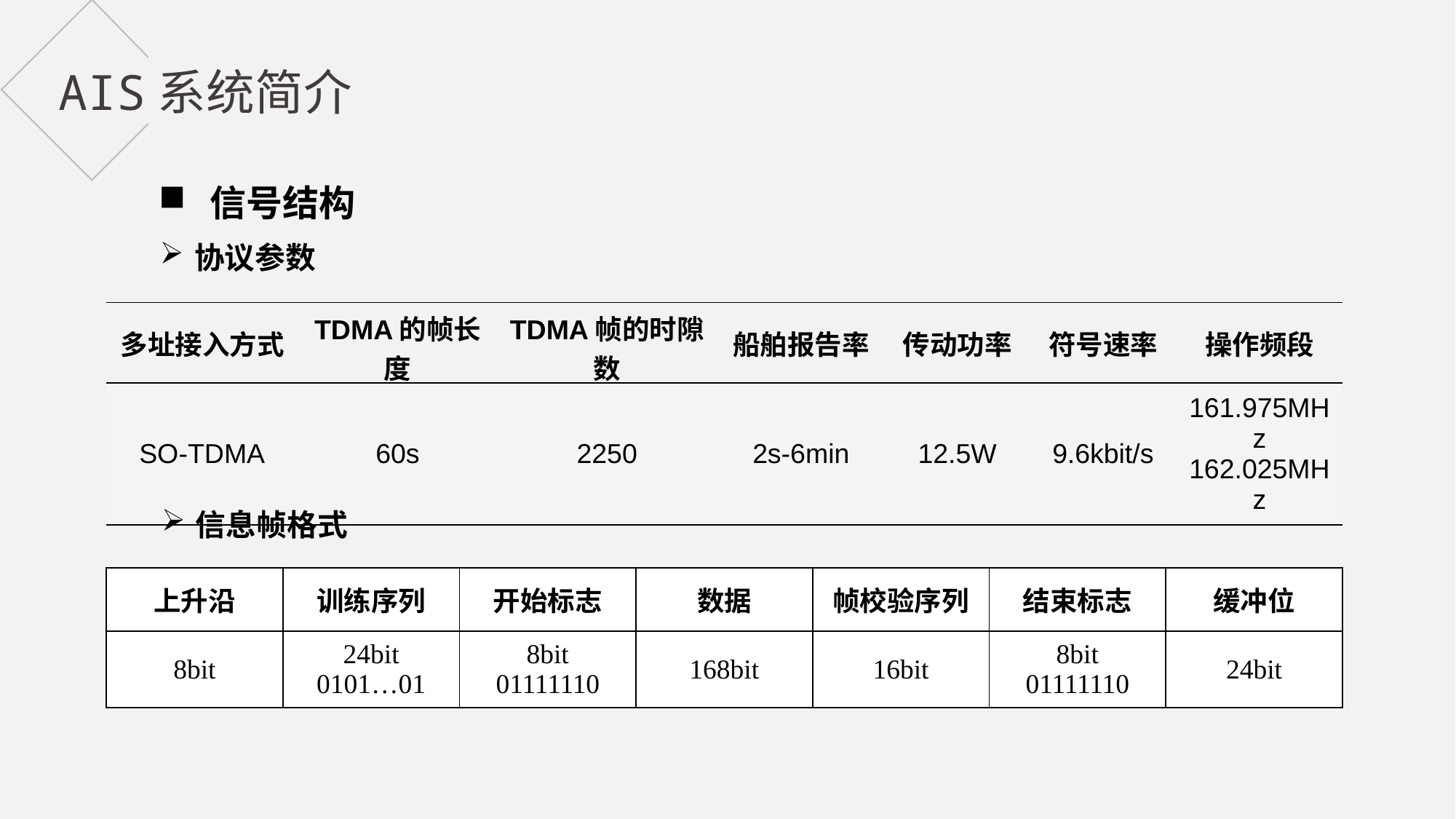

AIS系统简介
 信号结构
协议参数
| 多址接入方式 | TDMA的帧长度 | TDMA帧的时隙数 | 船舶报告率 | 传动功率 | 符号速率 | 操作频段 |
| --- | --- | --- | --- | --- | --- | --- |
| SO-TDMA | 60s | 2250 | 2s-6min | 12.5W | 9.6kbit/s | 161.975MHz 162.025MHz |
信息帧格式
| 上升沿 | 训练序列 | 开始标志 | 数据 | 帧校验序列 | 结束标志 | 缓冲位 |
| --- | --- | --- | --- | --- | --- | --- |
| 8bit | 24bit 0101…01 | 8bit 01111110 | 168bit | 16bit | 8bit 01111110 | 24bit |